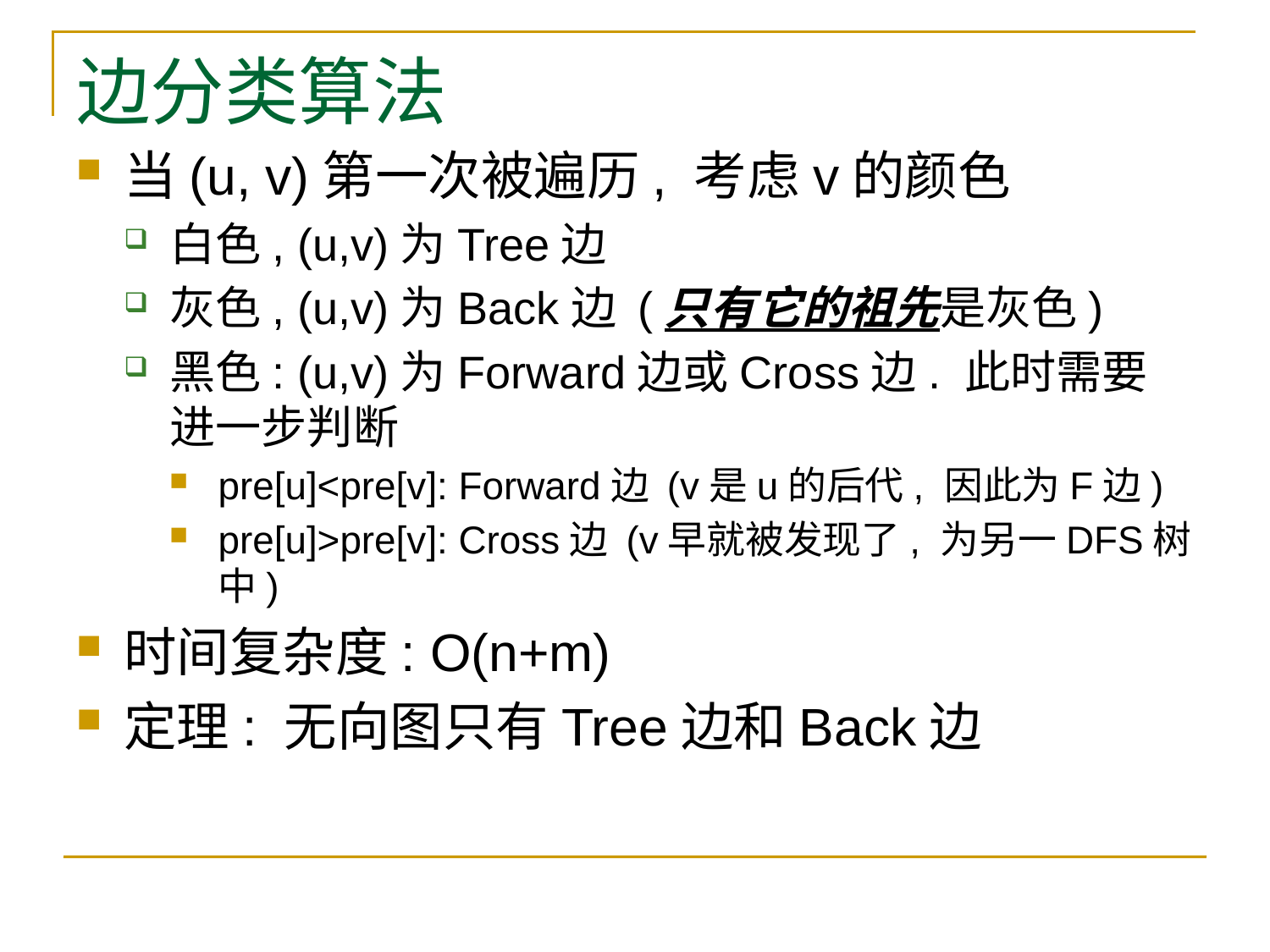

# 边分类算法
当(u, v)第一次被遍历, 考虑v的颜色
白色, (u,v)为Tree边
灰色, (u,v)为Back边 (只有它的祖先是灰色)
黑色: (u,v)为Forward边或Cross边. 此时需要进一步判断
pre[u]<pre[v]: Forward边 (v是u的后代, 因此为F边)
pre[u]>pre[v]: Cross边 (v早就被发现了, 为另一DFS树中)
时间复杂度: O(n+m)
定理: 无向图只有Tree边和Back边